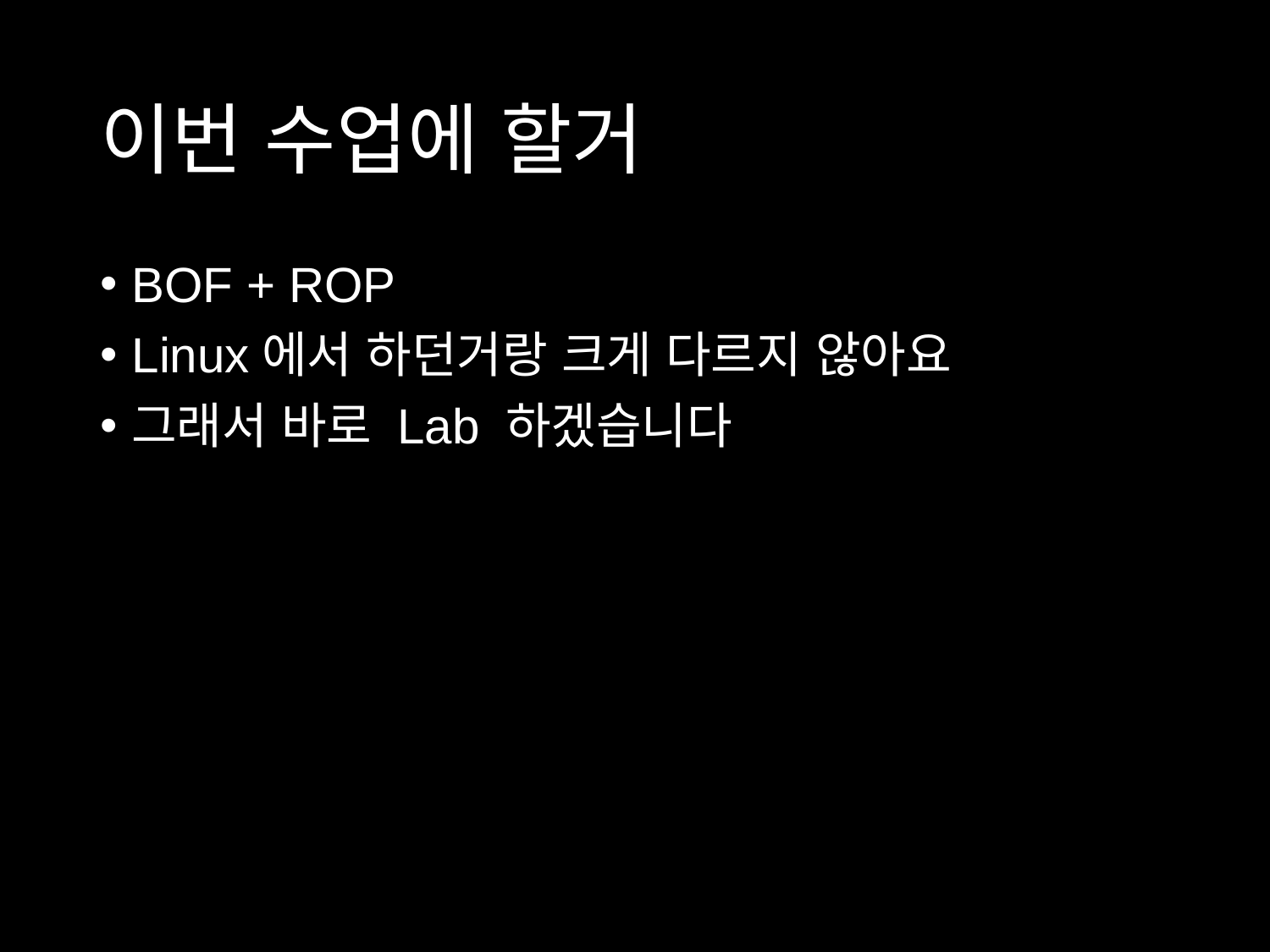

# 이번 수업에 할거
BOF + ROP
Linux에서 하던거랑 크게 다르지 않아요
그래서 바로 Lab 하겠습니다